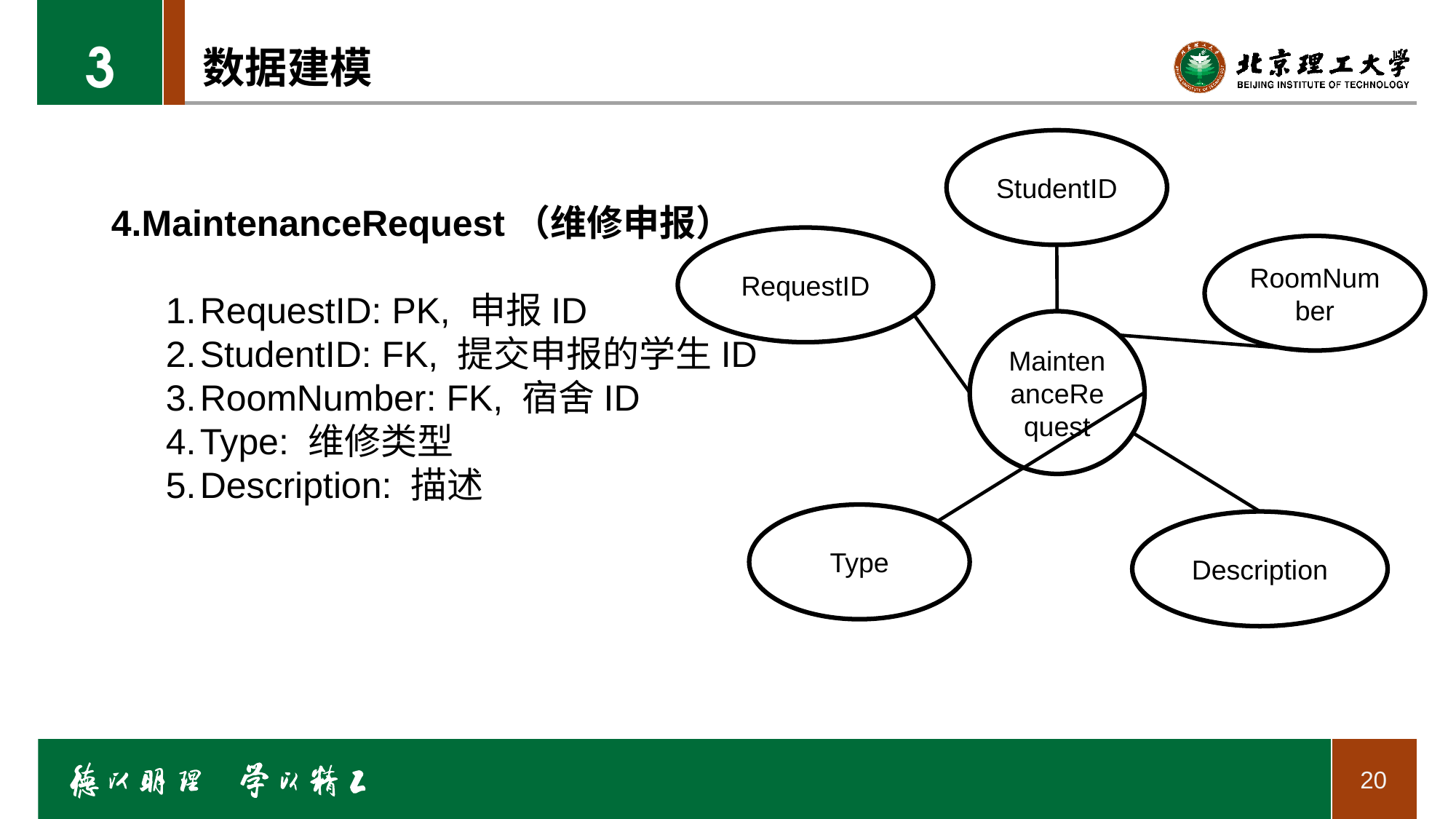

3
# 数据建模
StudentID
4.MaintenanceRequest（维修申报）

RequestID: PK, 申报ID
StudentID: FK, 提交申报的学生ID
RoomNumber: FK, 宿舍ID
Type: 维修类型
Description: 描述

RequestID
RoomNumber
MaintenanceRequest
Type
Description